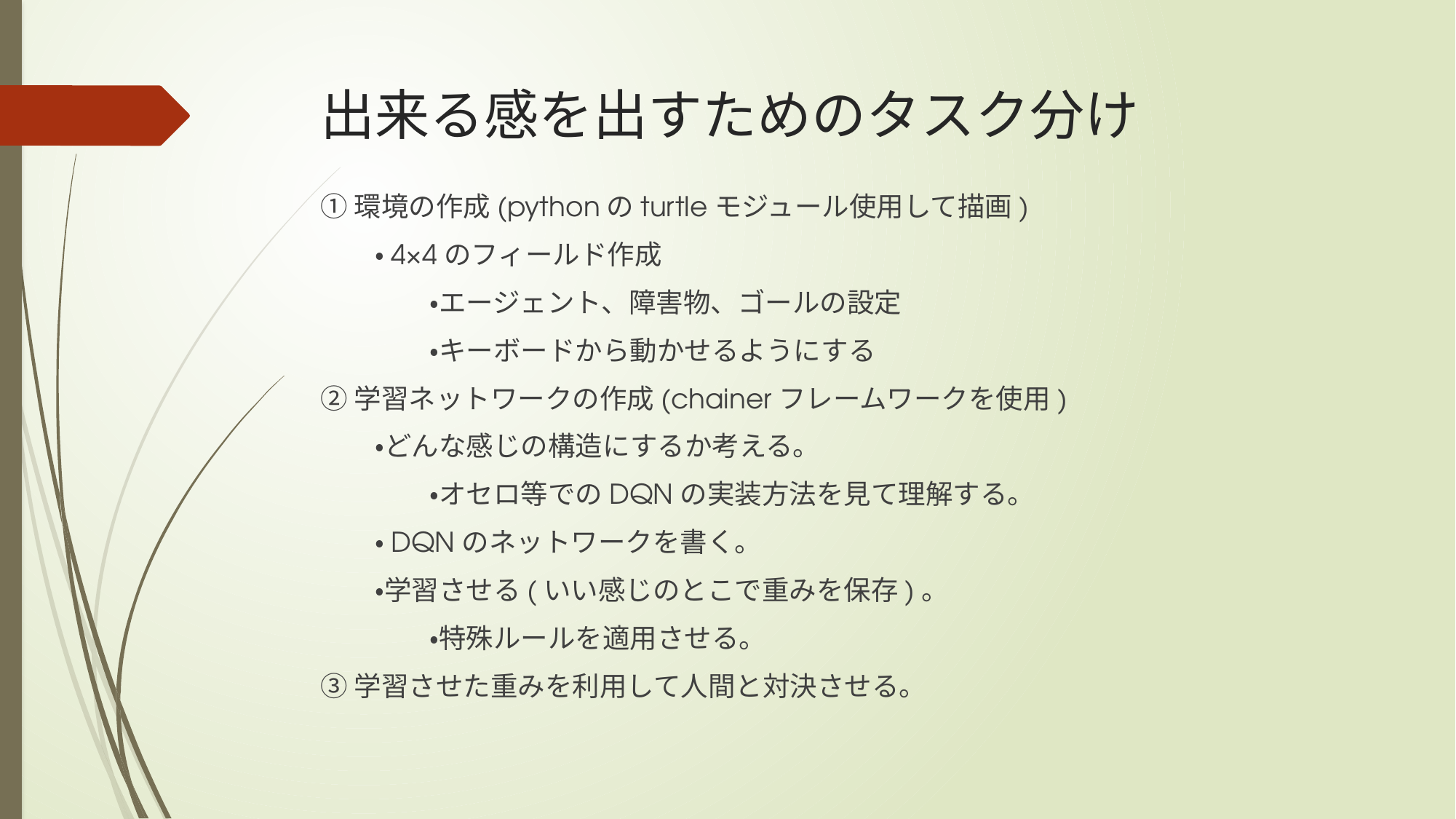

# 出来る感を出すためのタスク分け
①環境の作成(pythonのturtleモジュール使用して描画)
　　・4×4のフィールド作成
	・エージェント、障害物、ゴールの設定
	・キーボードから動かせるようにする
②学習ネットワークの作成(chainerフレームワークを使用)
　　・どんな感じの構造にするか考える。
	・オセロ等でのDQNの実装方法を見て理解する。
　　・DQNのネットワークを書く。
　　・学習させる(いい感じのとこで重みを保存)。
	・特殊ルールを適用させる。
③学習させた重みを利用して人間と対決させる。